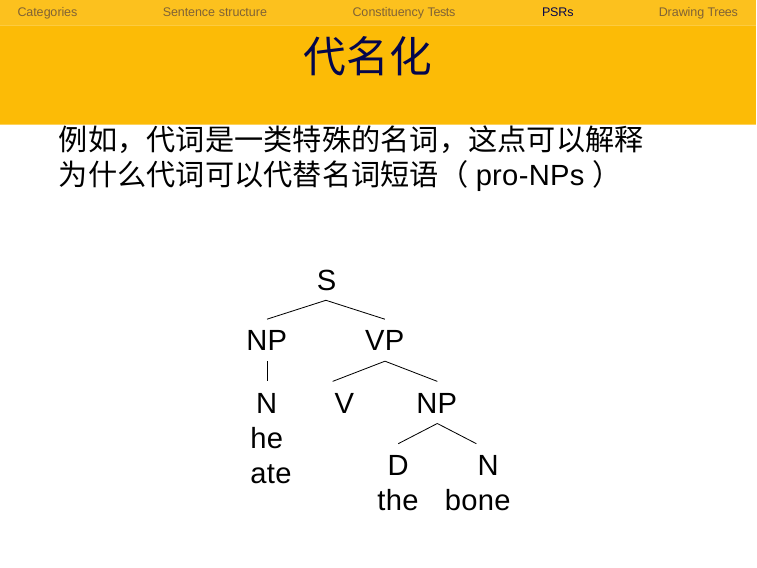

Categories	Sentence structure	Constituency Tests	PSRs	Drawing Trees
# 代名化
例如，代词是一类特殊的名词，这点可以解释为什么代词可以代替名词短语（pro-NPs）

S

VP
NP
N	V
he	ate

NP

D	N
the	bone